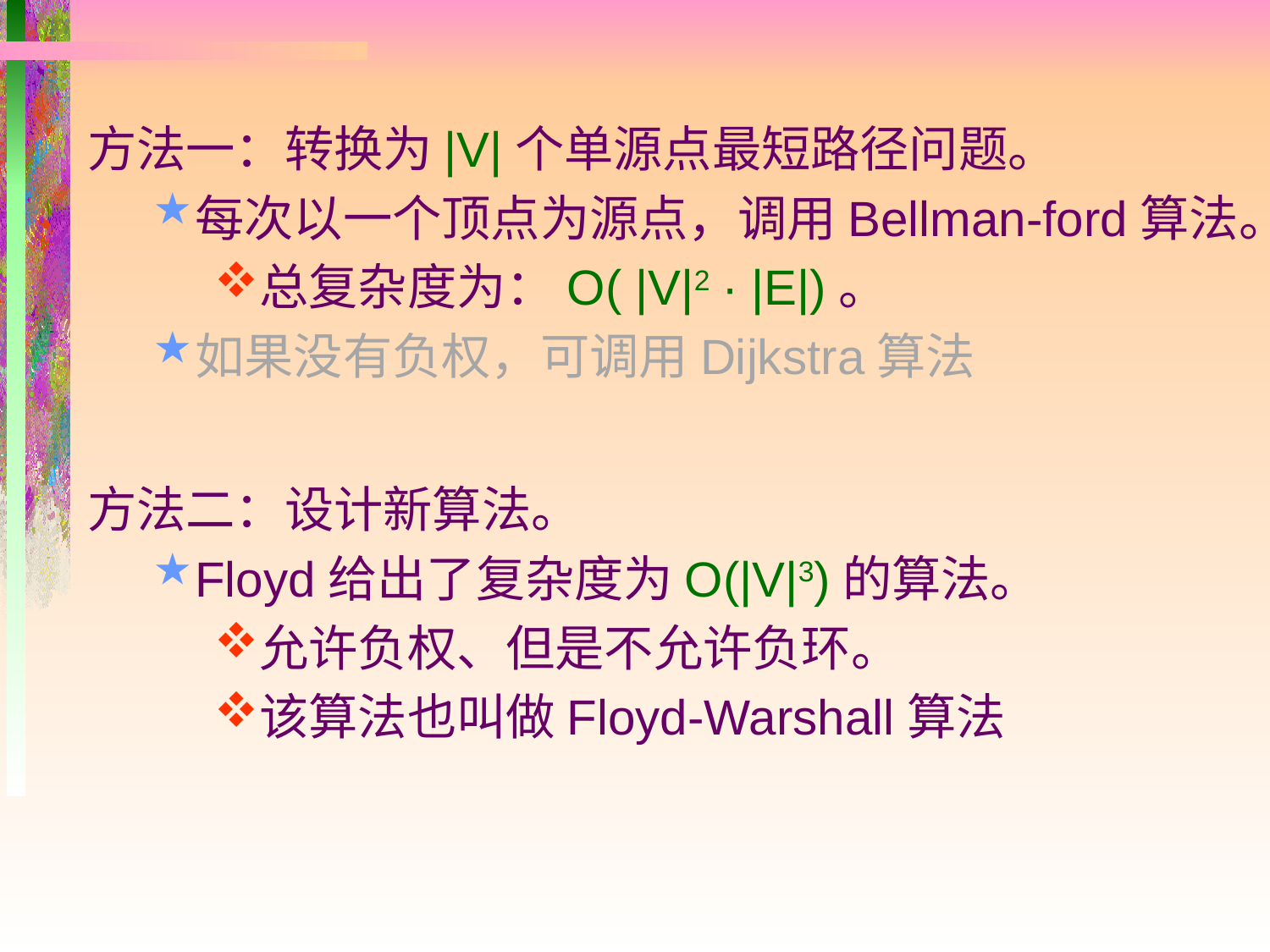

方法一：转换为|V|个单源点最短路径问题。
每次以一个顶点为源点，调用Bellman-ford算法。
总复杂度为：O( |V|2 ∙ |E|)。
如果没有负权，可调用Dijkstra算法

方法二：设计新算法。
Floyd给出了复杂度为O(|V|3)的算法。
允许负权、但是不允许负环。
该算法也叫做Floyd-Warshall算法